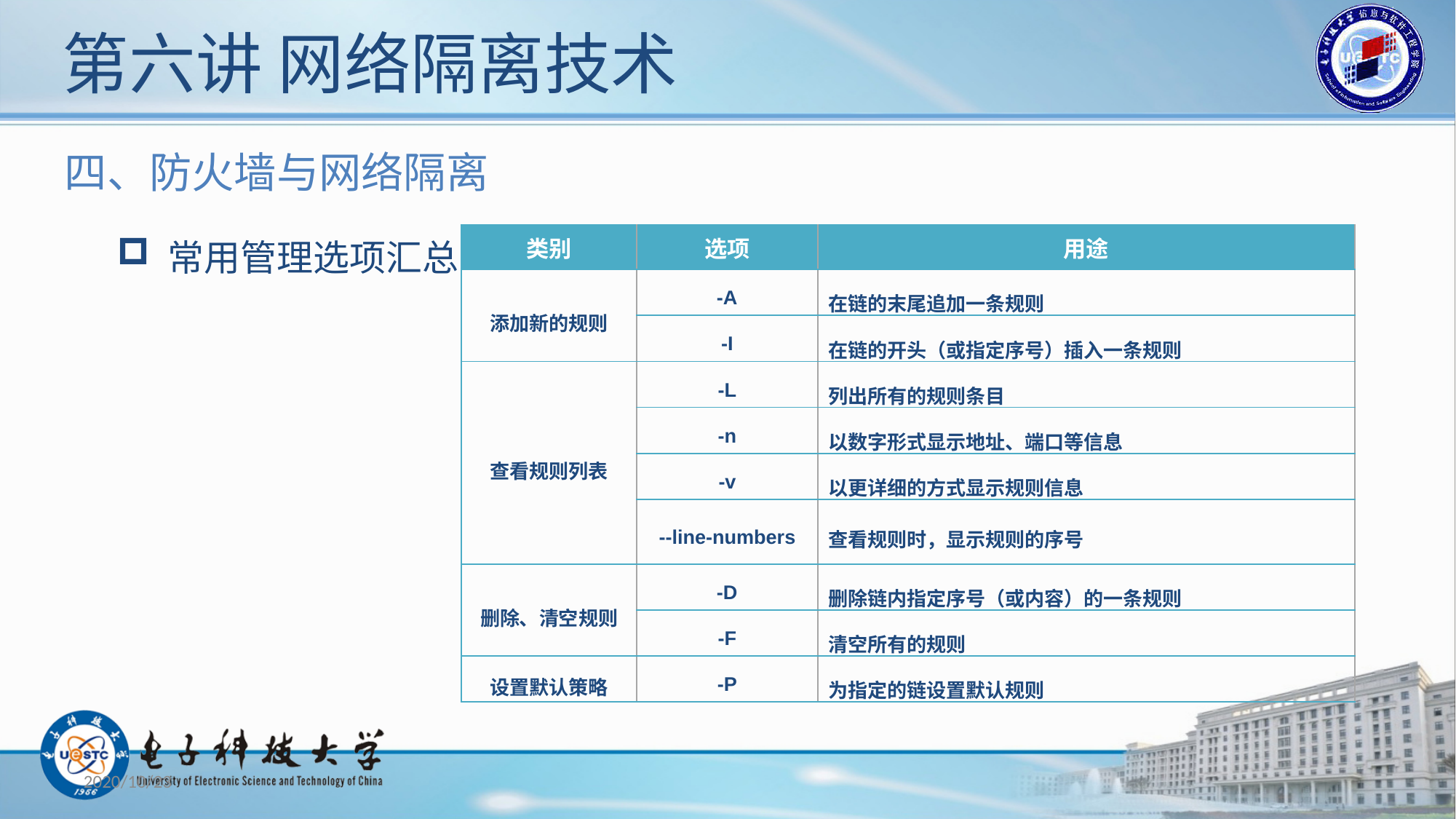

# 第六讲 网络隔离技术
四、防火墙与网络隔离
 常用管理选项汇总
| 类别 | 选项 | 用途 |
| --- | --- | --- |
| 添加新的规则 | -A | 在链的末尾追加一条规则 |
|  | -I | 在链的开头（或指定序号）插入一条规则 |
| 查看规则列表 | -L | 列出所有的规则条目 |
|  | -n | 以数字形式显示地址、端口等信息 |
|  | -v | 以更详细的方式显示规则信息 |
|  | --line-numbers | 查看规则时，显示规则的序号 |
| 删除、清空规则 | -D | 删除链内指定序号（或内容）的一条规则 |
|  | -F | 清空所有的规则 |
| 设置默认策略 | -P | 为指定的链设置默认规则 |
2020/10/23